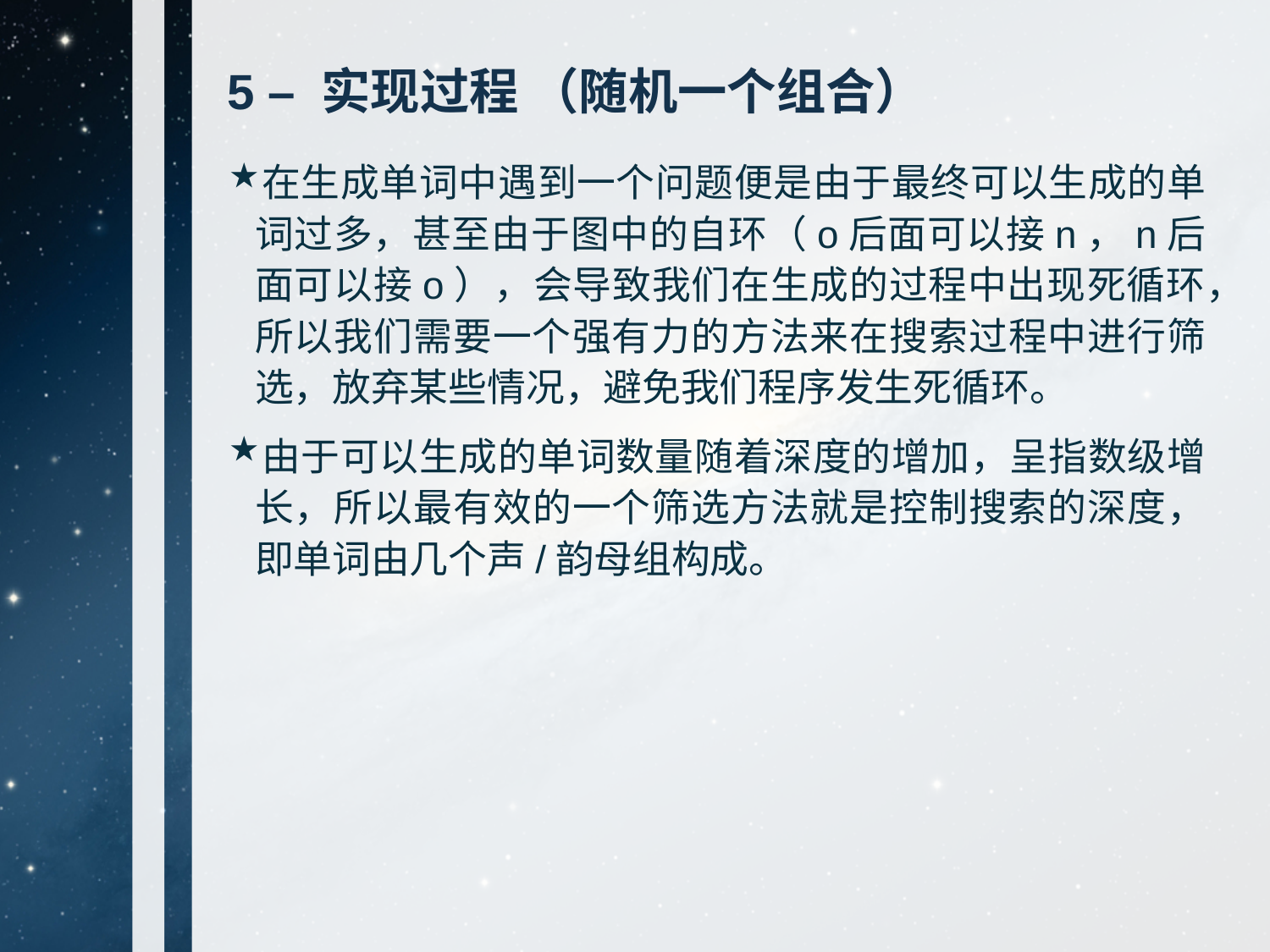

# 5 – 实现过程 （随机一个组合）
在生成单词中遇到一个问题便是由于最终可以生成的单词过多，甚至由于图中的自环（o后面可以接n，n后面可以接o），会导致我们在生成的过程中出现死循环，所以我们需要一个强有力的方法来在搜索过程中进行筛选，放弃某些情况，避免我们程序发生死循环。
由于可以生成的单词数量随着深度的增加，呈指数级增长，所以最有效的一个筛选方法就是控制搜索的深度，即单词由几个声/韵母组构成。